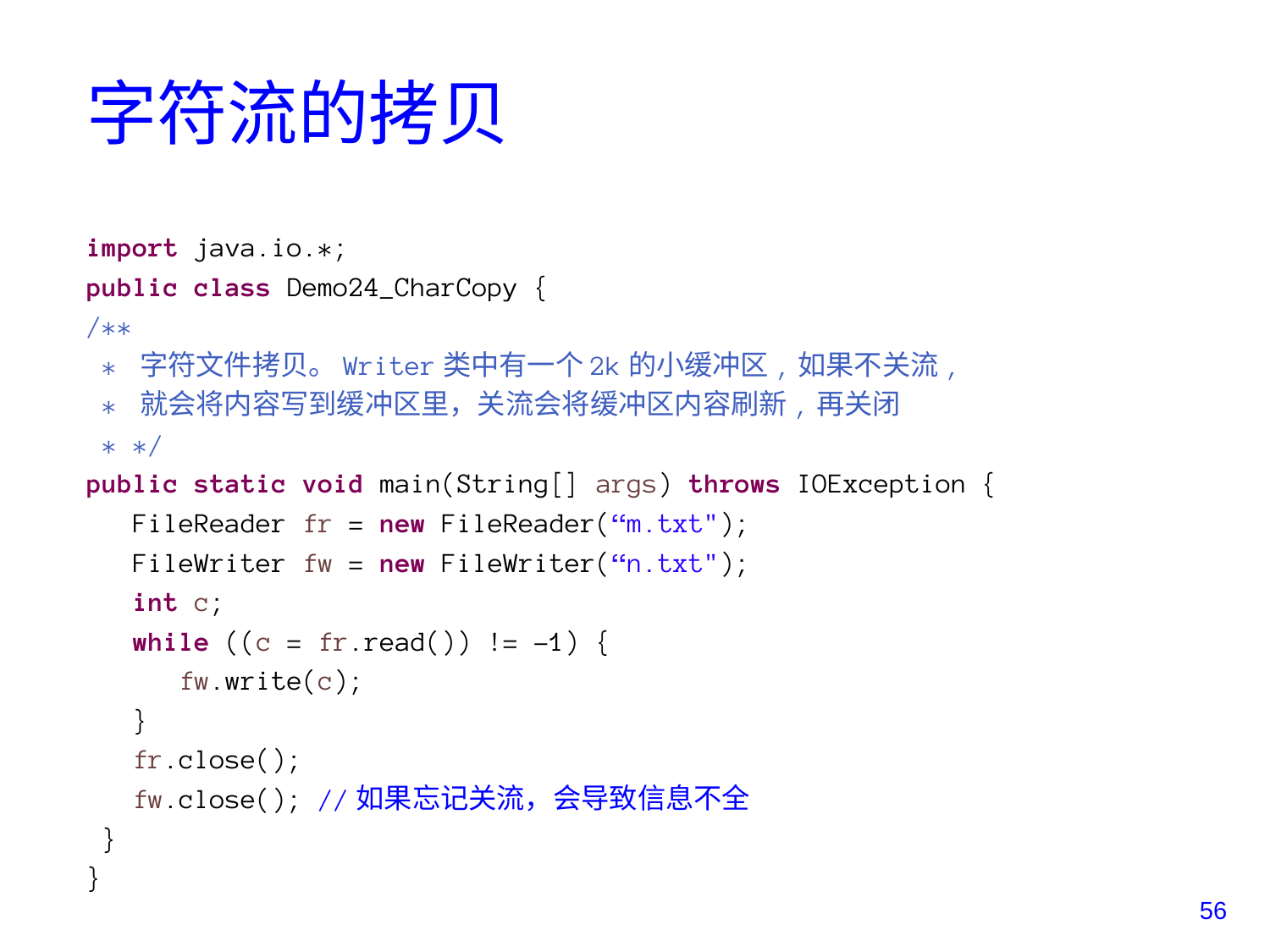

# 字符流的拷贝
import java.io.*;
public class Demo24_CharCopy {
/**
 * 字符文件拷贝。Writer类中有一个2k的小缓冲区,如果不关流,
 * 就会将内容写到缓冲区里，关流会将缓冲区内容刷新,再关闭
 * */
public static void main(String[] args) throws IOException {
   FileReader fr = new FileReader(“m.txt");
   FileWriter fw = new FileWriter(“n.txt");
   int c;
   while ((c = fr.read()) != -1) {
      fw.write(c);
   }
   fr.close();
   fw.close(); //如果忘记关流，会导致信息不全
 }
}

56